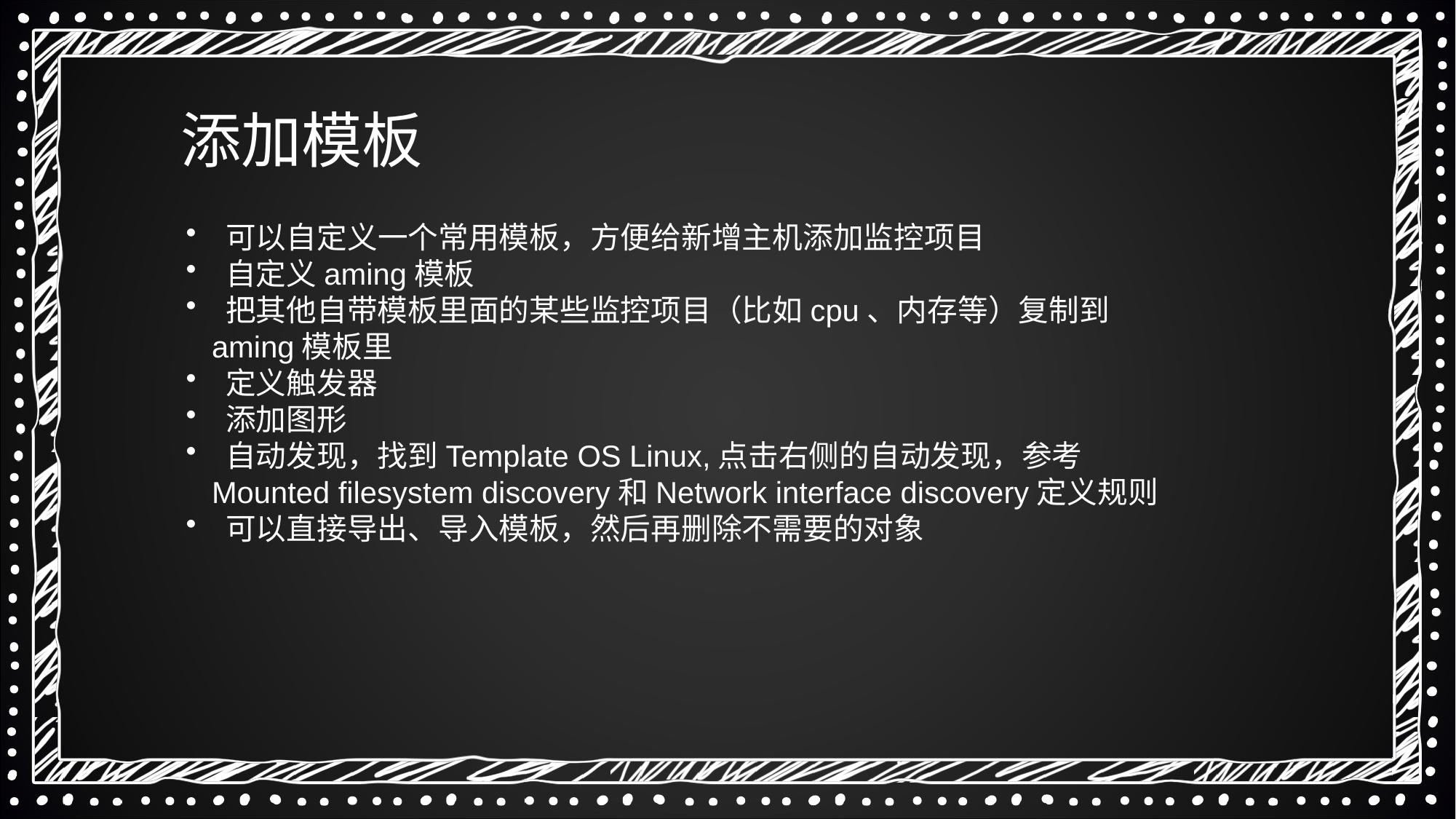

添加模板
 可以自定义一个常用模板，方便给新增主机添加监控项目
 自定义aming模板
 把其他自带模板里面的某些监控项目（比如cpu、内存等）复制到aming模板里
 定义触发器
 添加图形
 自动发现，找到Template OS Linux,点击右侧的自动发现，参考Mounted filesystem discovery和Network interface discovery定义规则
 可以直接导出、导入模板，然后再删除不需要的对象